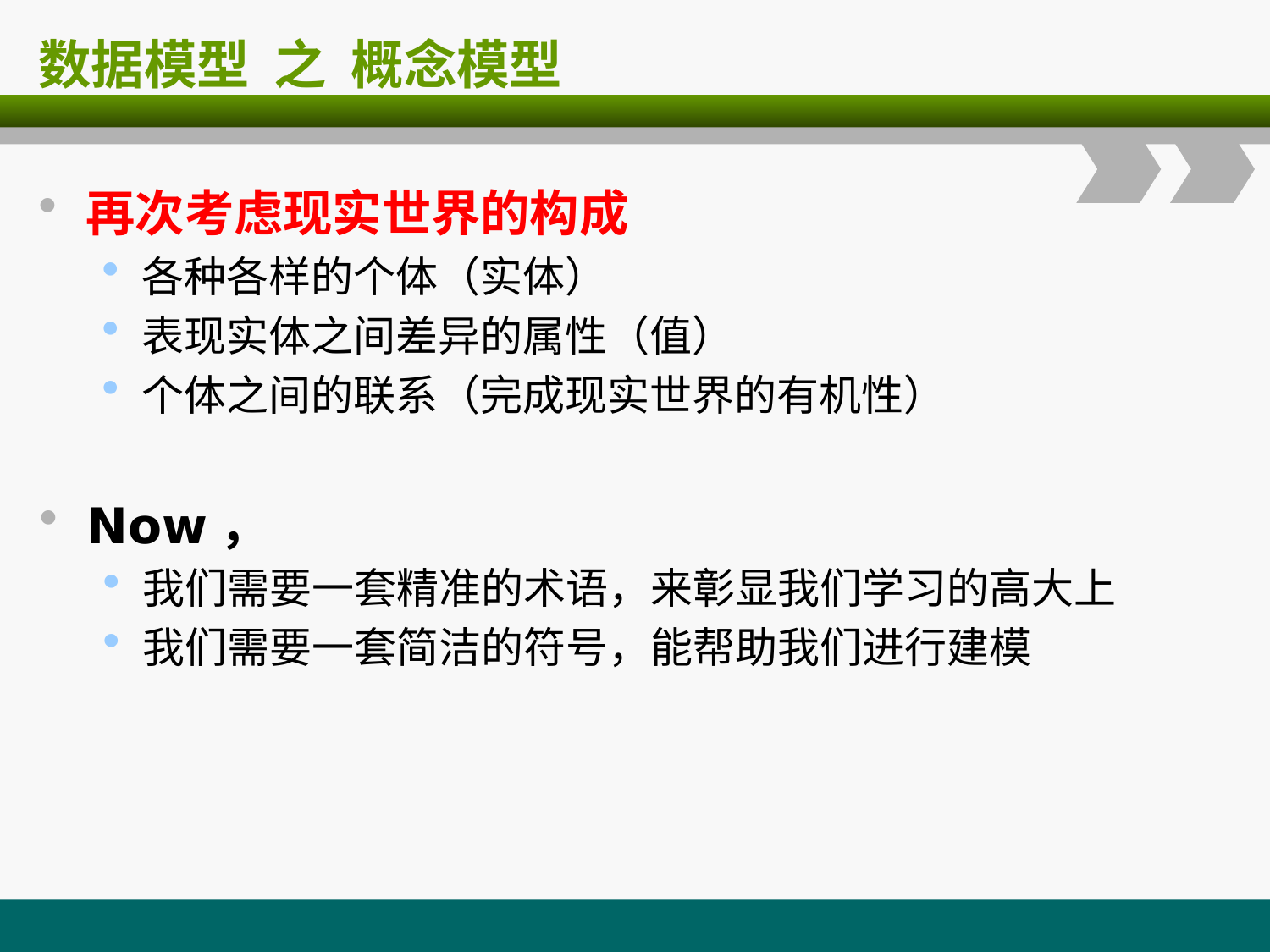

# 数据模型  之  概念模型
再次考虑现实世界的构成
各种各样的个体（实体）
表现实体之间差异的属性（值）
个体之间的联系（完成现实世界的有机性）

Now，
我们需要一套精准的术语，来彰显我们学习的高大上
我们需要一套简洁的符号，能帮助我们进行建模